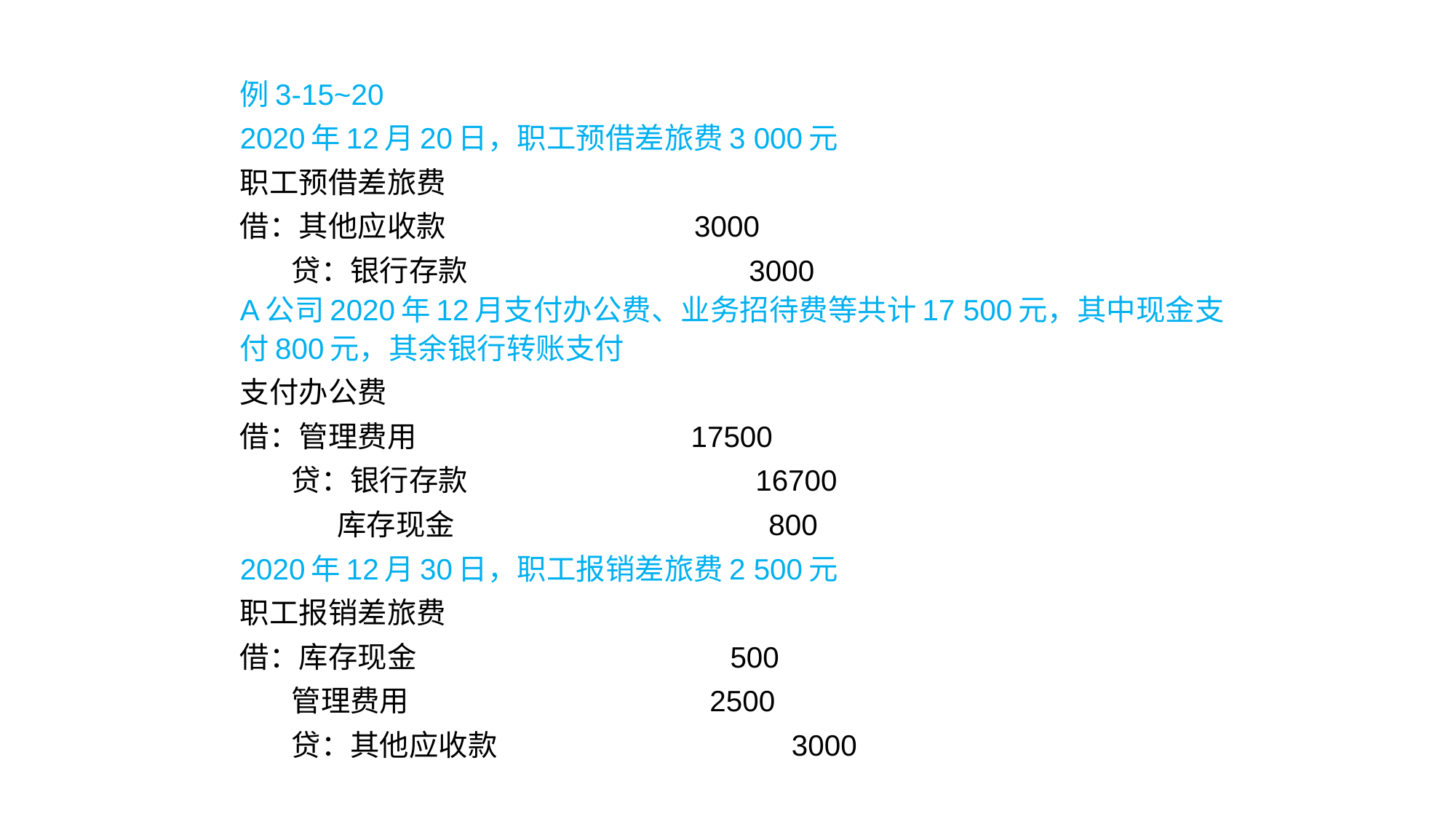

例3-15~20
2020年12月20日，职工预借差旅费3 000元
职工预借差旅费
借：其他应收款                                     3000
       贷：银行存款                                          3000
A公司2020年12月支付办公费、业务招待费等共计17 500元，其中现金支付800元，其余银行转账支付
支付办公费
借：管理费用                                         17500
       贷：银行存款                                           16700
              库存现金                                               800
2020年12月30日，职工报销差旅费2 500元
职工报销差旅费
借：库存现金                                               500
       管理费用                                             2500
       贷：其他应收款                                            3000